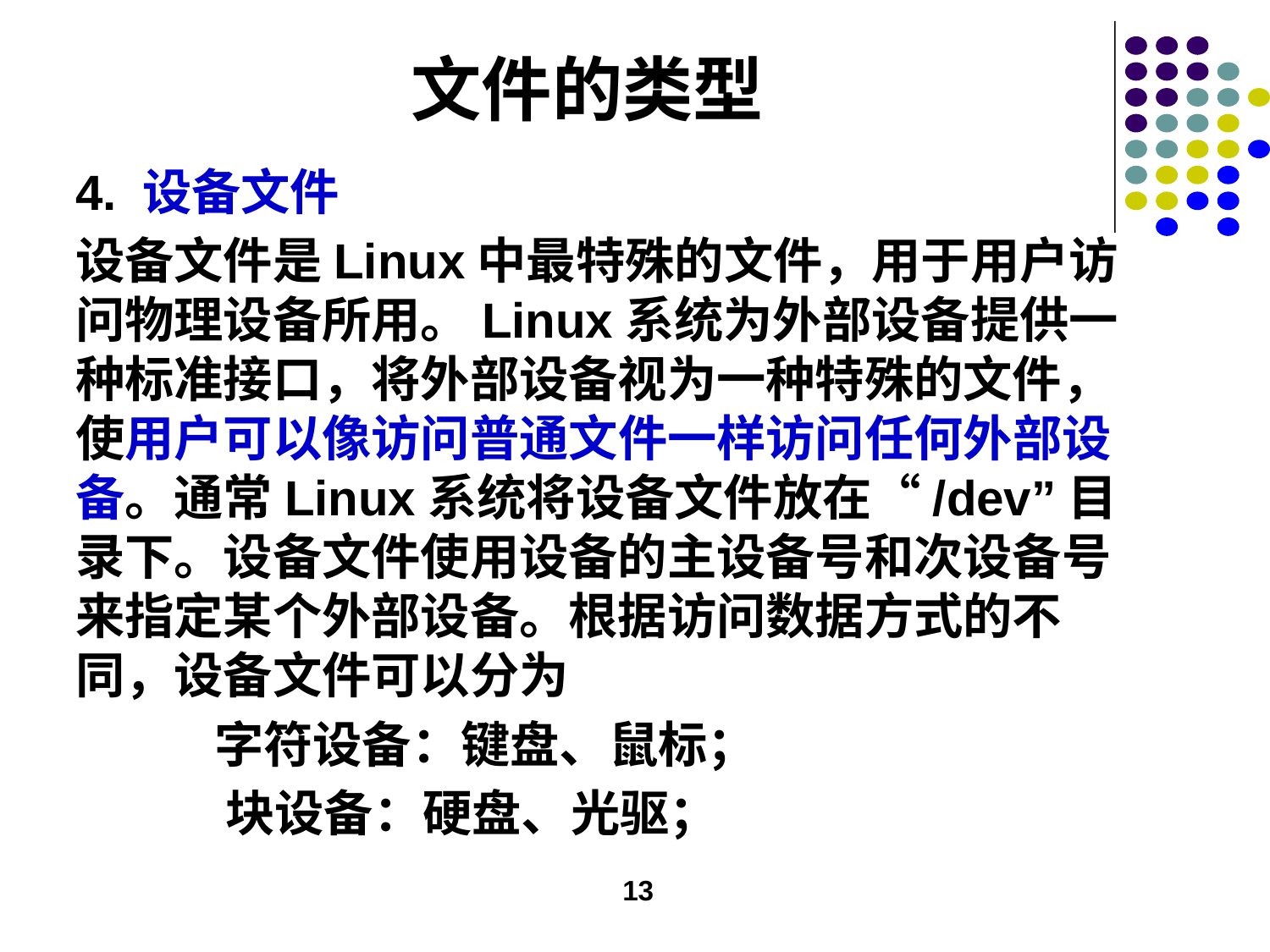

# 文件的类型
4. 设备文件
设备文件是Linux中最特殊的文件，用于用户访问物理设备所用。Linux系统为外部设备提供一种标准接口，将外部设备视为一种特殊的文件，使用户可以像访问普通文件一样访问任何外部设备。通常Linux系统将设备文件放在“/dev”目录下。设备文件使用设备的主设备号和次设备号来指定某个外部设备。根据访问数据方式的不同，设备文件可以分为
       字符设备：键盘、鼠标；
        块设备：硬盘、光驱；
13